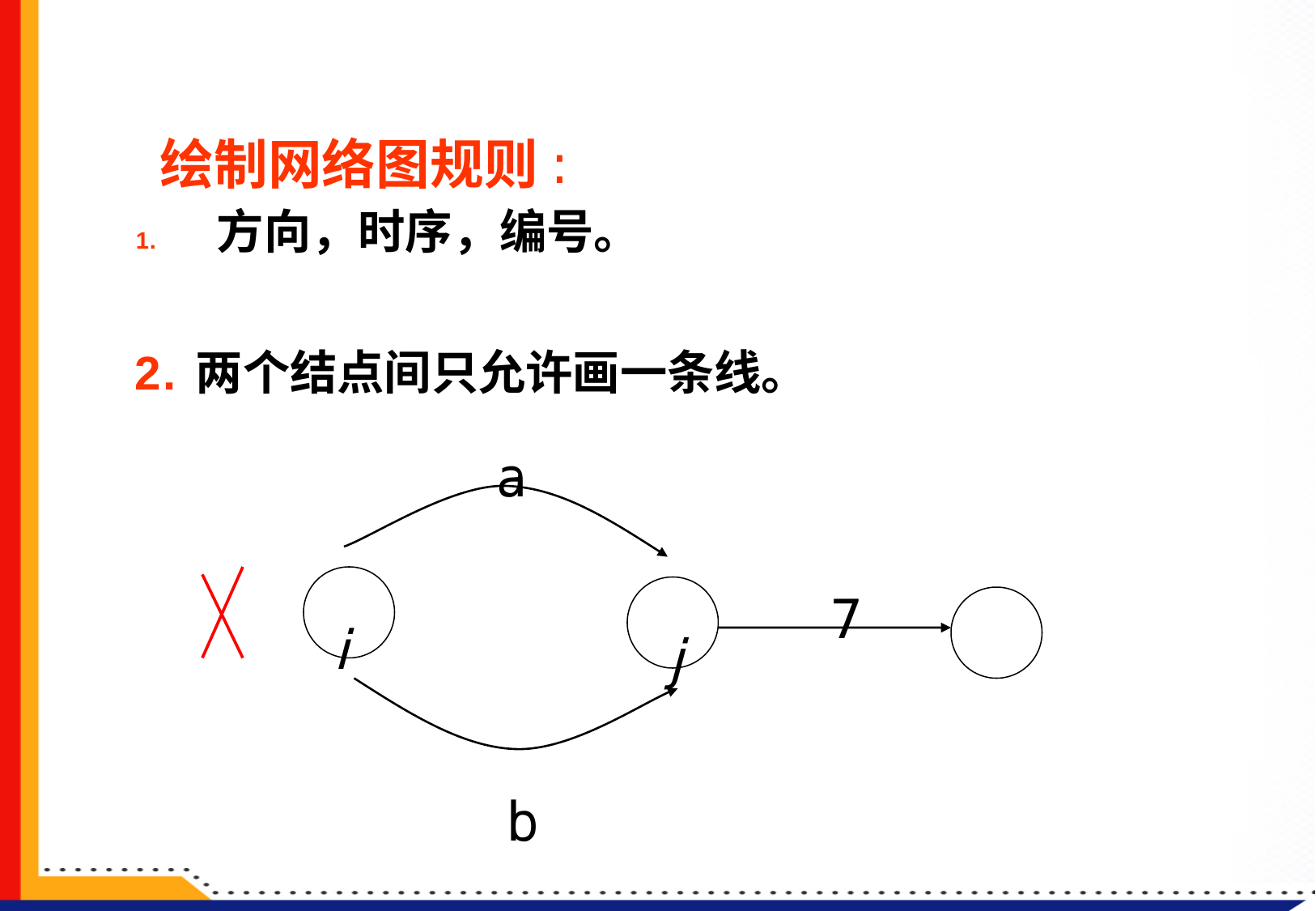

绘制网络图规则:
方向，时序，编号。
两个结点间只允许画一条线。
a

7

i

j

b